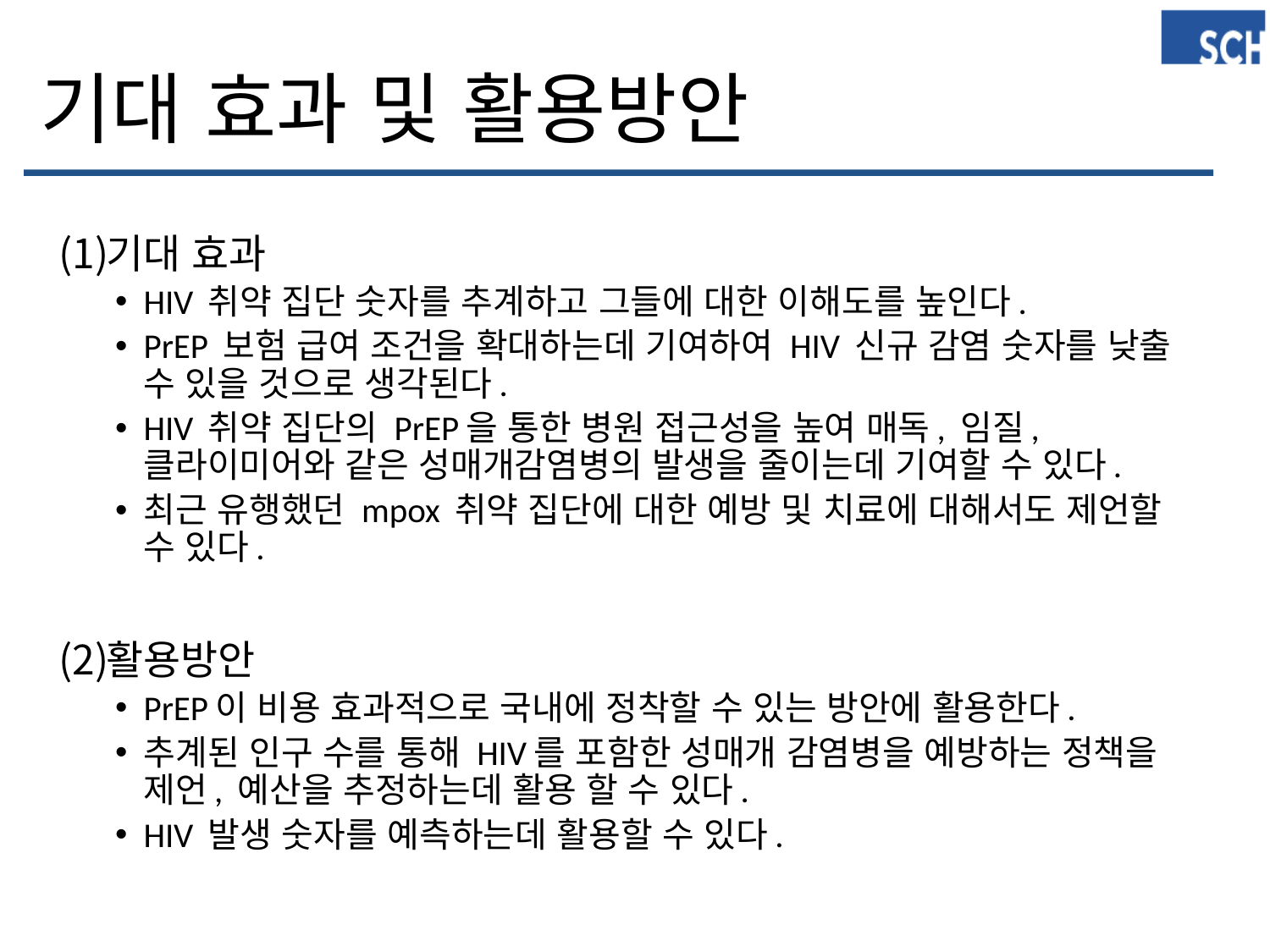

# 기대 효과 및 활용방안
기대 효과
HIV 취약 집단 숫자를 추계하고 그들에 대한 이해도를 높인다.
PrEP 보험 급여 조건을 확대하는데 기여하여 HIV 신규 감염 숫자를 낮출 수 있을 것으로 생각된다.
HIV 취약 집단의 PrEP을 통한 병원 접근성을 높여 매독, 임질, 클라이미어와 같은 성매개감염병의 발생을 줄이는데 기여할 수 있다.
최근 유행했던 mpox 취약 집단에 대한 예방 및 치료에 대해서도 제언할 수 있다.

활용방안
PrEP이 비용 효과적으로 국내에 정착할 수 있는 방안에 활용한다.
추계된 인구 수를 통해 HIV를 포함한 성매개 감염병을 예방하는 정책을 제언, 예산을 추정하는데 활용 할 수 있다.
HIV 발생 숫자를 예측하는데 활용할 수 있다.